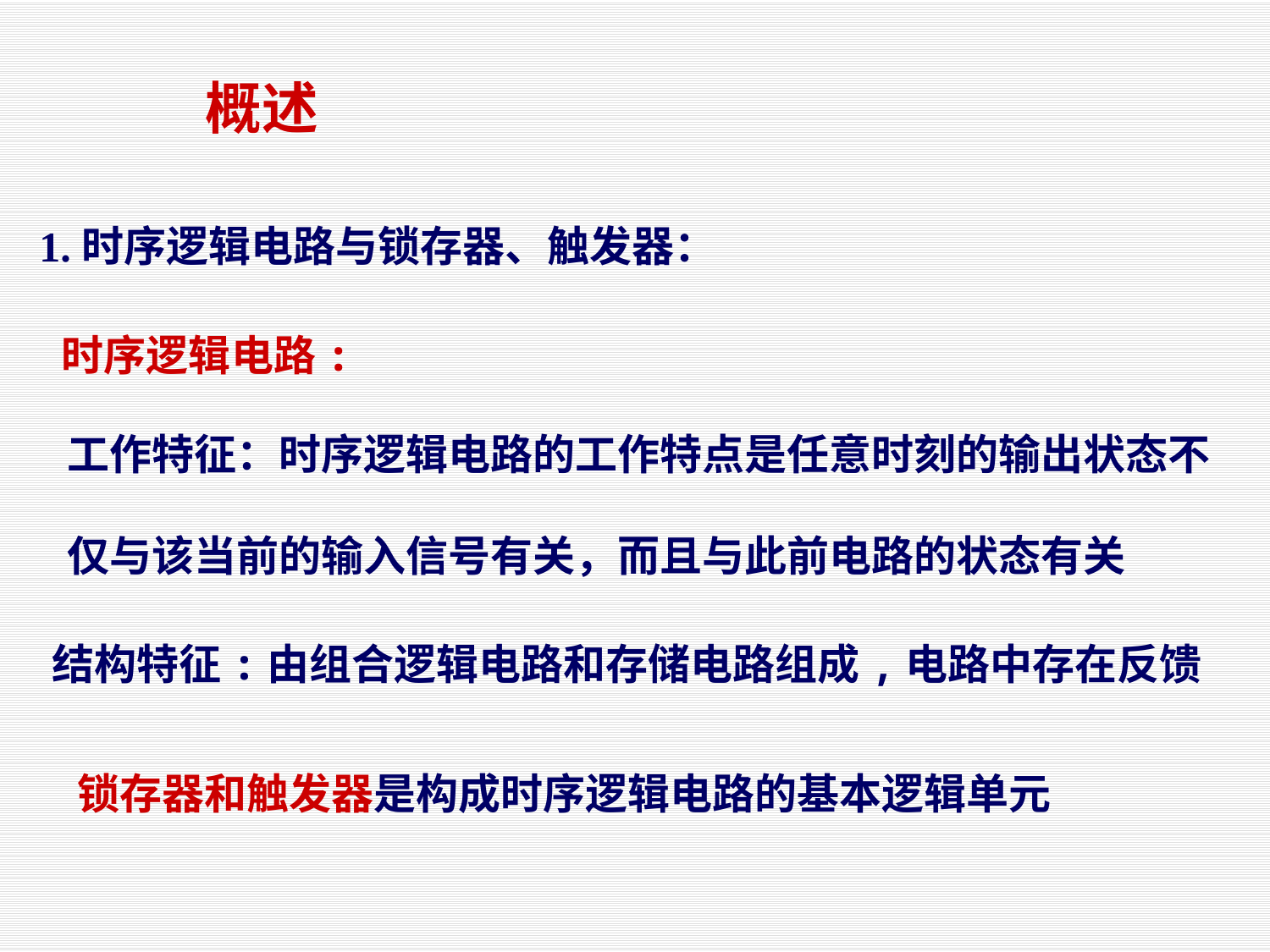

概述
1.时序逻辑电路与锁存器、触发器：
 时序逻辑电路:
工作特征：时序逻辑电路的工作特点是任意时刻的输出状态不仅与该当前的输入信号有关，而且与此前电路的状态有关
 结构特征:由组合逻辑电路和存储电路组成,电路中存在反馈
锁存器和触发器是构成时序逻辑电路的基本逻辑单元